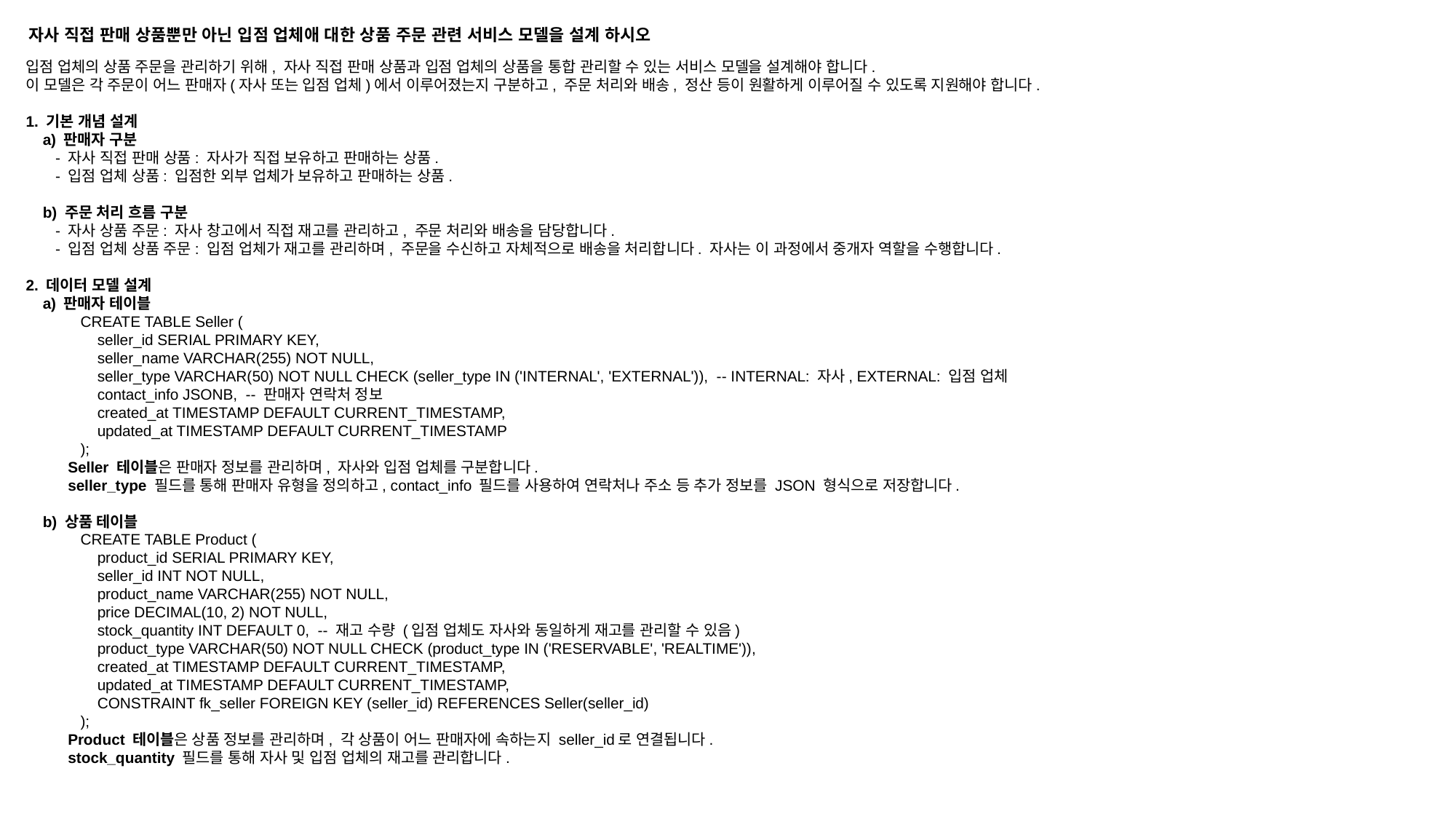

자사 직접 판매 상품뿐만 아닌 입점 업체애 대한 상품 주문 관련 서비스 모델을 설계 하시오
입점 업체의 상품 주문을 관리하기 위해, 자사 직접 판매 상품과 입점 업체의 상품을 통합 관리할 수 있는 서비스 모델을 설계해야 합니다.
이 모델은 각 주문이 어느 판매자(자사 또는 입점 업체)에서 이루어졌는지 구분하고, 주문 처리와 배송, 정산 등이 원활하게 이루어질 수 있도록 지원해야 합니다.

1. 기본 개념 설계
    a) 판매자 구분
       - 자사 직접 판매 상품: 자사가 직접 보유하고 판매하는 상품.
       - 입점 업체 상품: 입점한 외부 업체가 보유하고 판매하는 상품.

    b) 주문 처리 흐름 구분
       - 자사 상품 주문: 자사 창고에서 직접 재고를 관리하고, 주문 처리와 배송을 담당합니다.
       - 입점 업체 상품 주문: 입점 업체가 재고를 관리하며, 주문을 수신하고 자체적으로 배송을 처리합니다. 자사는 이 과정에서 중개자 역할을 수행합니다.

2. 데이터 모델 설계
    a) 판매자 테이블
CREATE TABLE Seller (
    seller_id SERIAL PRIMARY KEY,
    seller_name VARCHAR(255) NOT NULL,
    seller_type VARCHAR(50) NOT NULL CHECK (seller_type IN ('INTERNAL', 'EXTERNAL')),  -- INTERNAL: 자사, EXTERNAL: 입점 업체
    contact_info JSONB,  -- 판매자 연락처 정보
    created_at TIMESTAMP DEFAULT CURRENT_TIMESTAMP,
    updated_at TIMESTAMP DEFAULT CURRENT_TIMESTAMP
);
          Seller 테이블은 판매자 정보를 관리하며, 자사와 입점 업체를 구분합니다.
          seller_type 필드를 통해 판매자 유형을 정의하고, contact_info 필드를 사용하여 연락처나 주소 등 추가 정보를 JSON 형식으로 저장합니다.

    b) 상품 테이블
CREATE TABLE Product (
    product_id SERIAL PRIMARY KEY,
    seller_id INT NOT NULL,
    product_name VARCHAR(255) NOT NULL,
    price DECIMAL(10, 2) NOT NULL,
    stock_quantity INT DEFAULT 0,  -- 재고 수량 (입점 업체도 자사와 동일하게 재고를 관리할 수 있음)
    product_type VARCHAR(50) NOT NULL CHECK (product_type IN ('RESERVABLE', 'REALTIME')),
    created_at TIMESTAMP DEFAULT CURRENT_TIMESTAMP,
    updated_at TIMESTAMP DEFAULT CURRENT_TIMESTAMP,
    CONSTRAINT fk_seller FOREIGN KEY (seller_id) REFERENCES Seller(seller_id)
);
          Product 테이블은 상품 정보를 관리하며, 각 상품이 어느 판매자에 속하는지 seller_id로 연결됩니다.
          stock_quantity 필드를 통해 자사 및 입점 업체의 재고를 관리합니다.